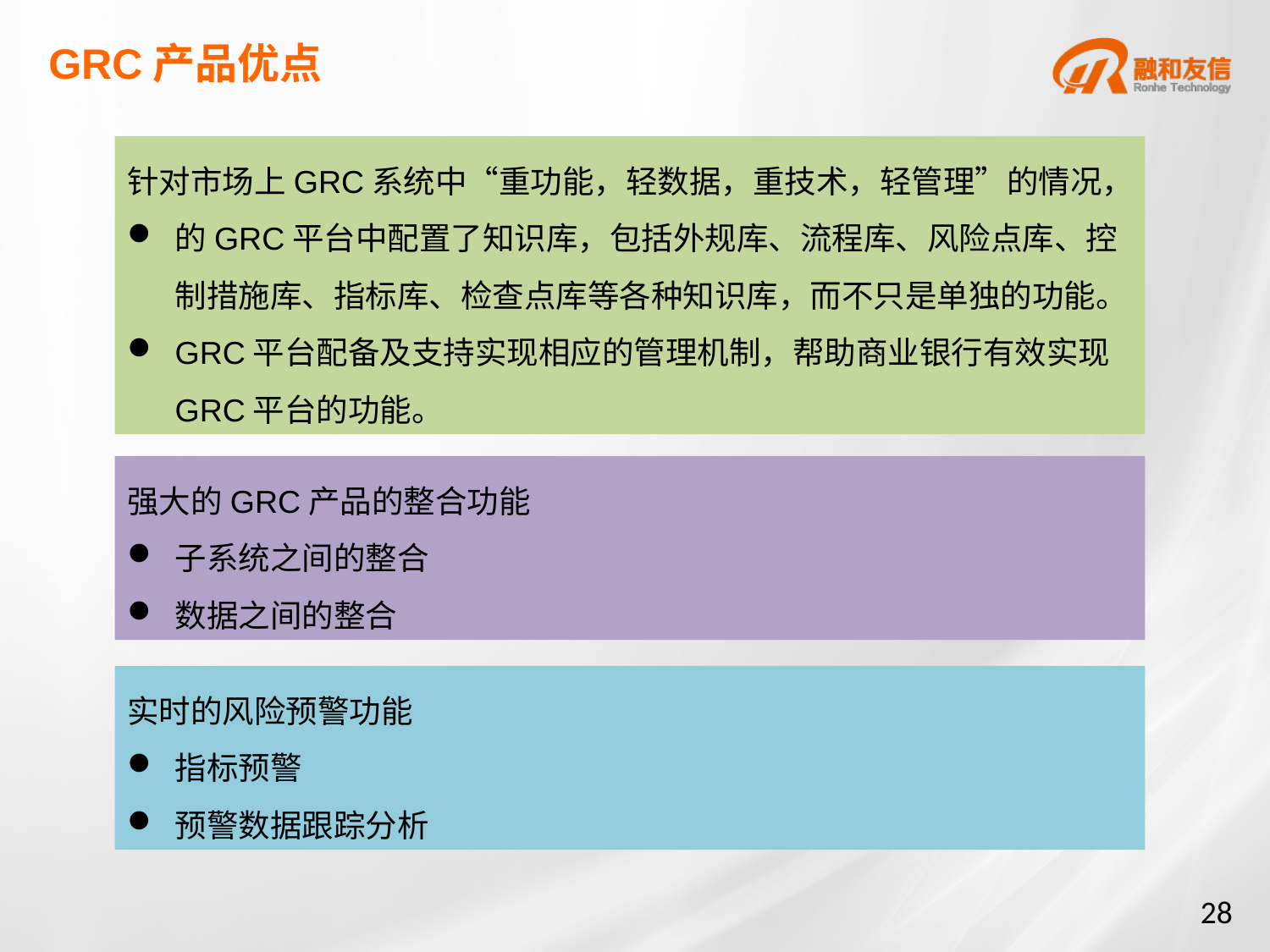

# GRC产品优点
针对市场上GRC系统中“重功能，轻数据，重技术，轻管理”的情况，
的GRC平台中配置了知识库，包括外规库、流程库、风险点库、控制措施库、指标库、检查点库等各种知识库，而不只是单独的功能。
GRC平台配备及支持实现相应的管理机制，帮助商业银行有效实现GRC平台的功能。
强大的GRC产品的整合功能
子系统之间的整合
数据之间的整合
实时的风险预警功能
指标预警
预警数据跟踪分析
28